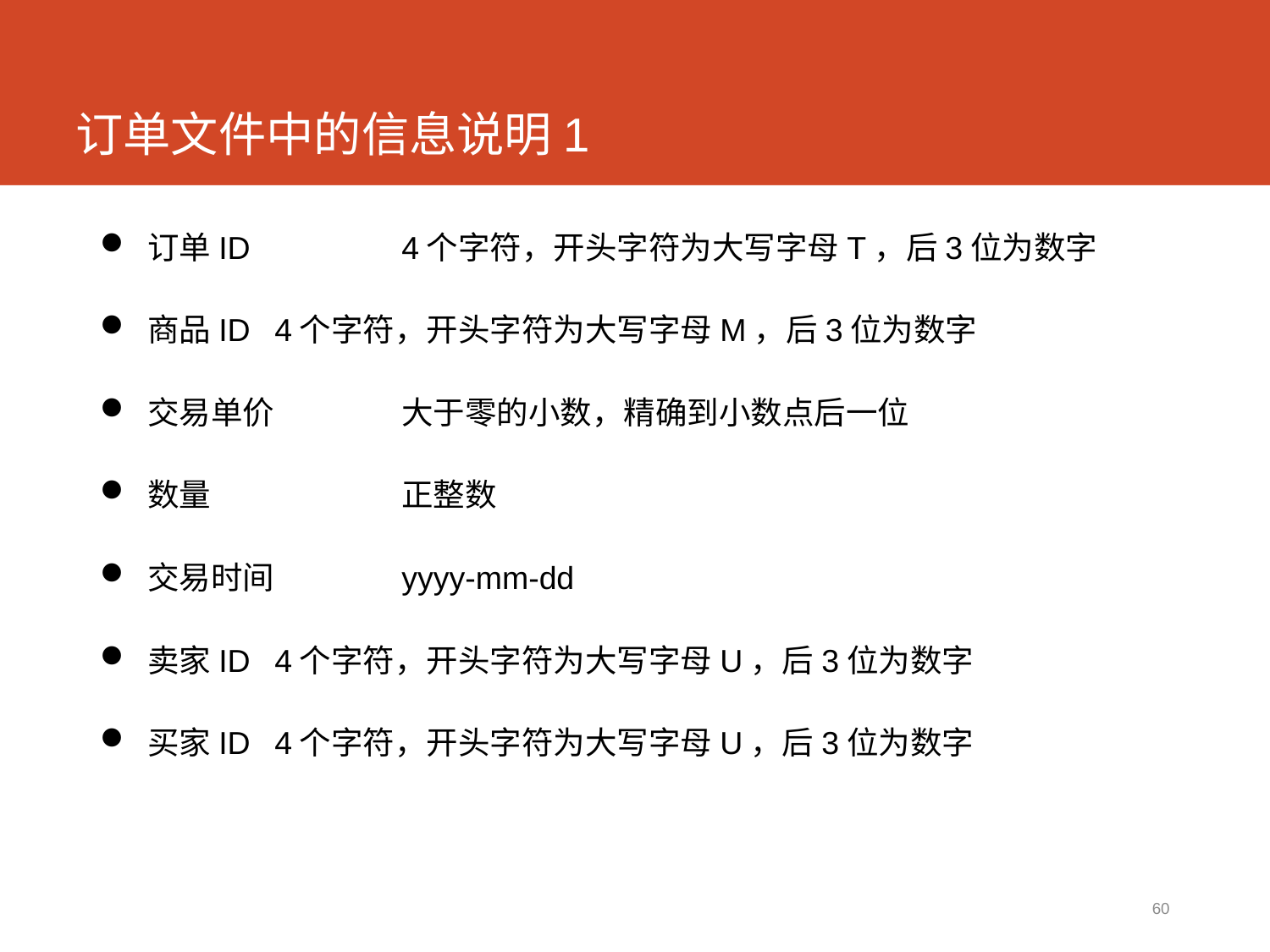

# 订单文件中的信息说明1
订单ID          	4个字符，开头字符为大写字母T，后3位为数字
商品ID	4个字符，开头字符为大写字母M，后3位为数字
交易单价       	大于零的小数，精确到小数点后一位
数量		正整数
交易时间	yyyy-mm-dd
卖家ID	4个字符，开头字符为大写字母U，后3位为数字
买家ID	4个字符，开头字符为大写字母U，后3位为数字

60